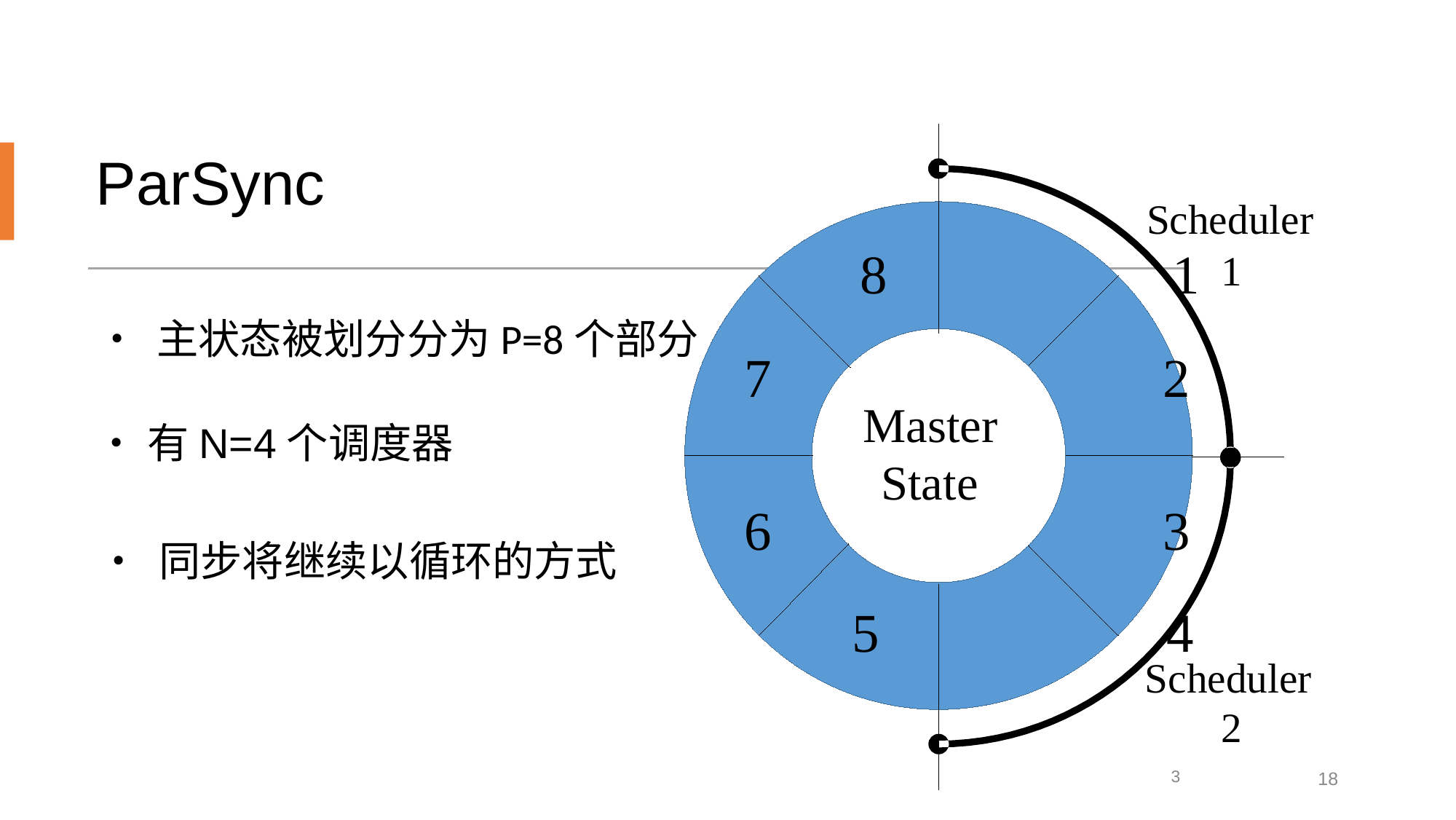

# ParSync

8	1
7	2
6	3
5	4

Scheduler
1

• 主状态被划分分为P=8个部分
Master
State
•有N=4个调度器

• 同步将继续以循环的方式

Scheduler
2

3
18